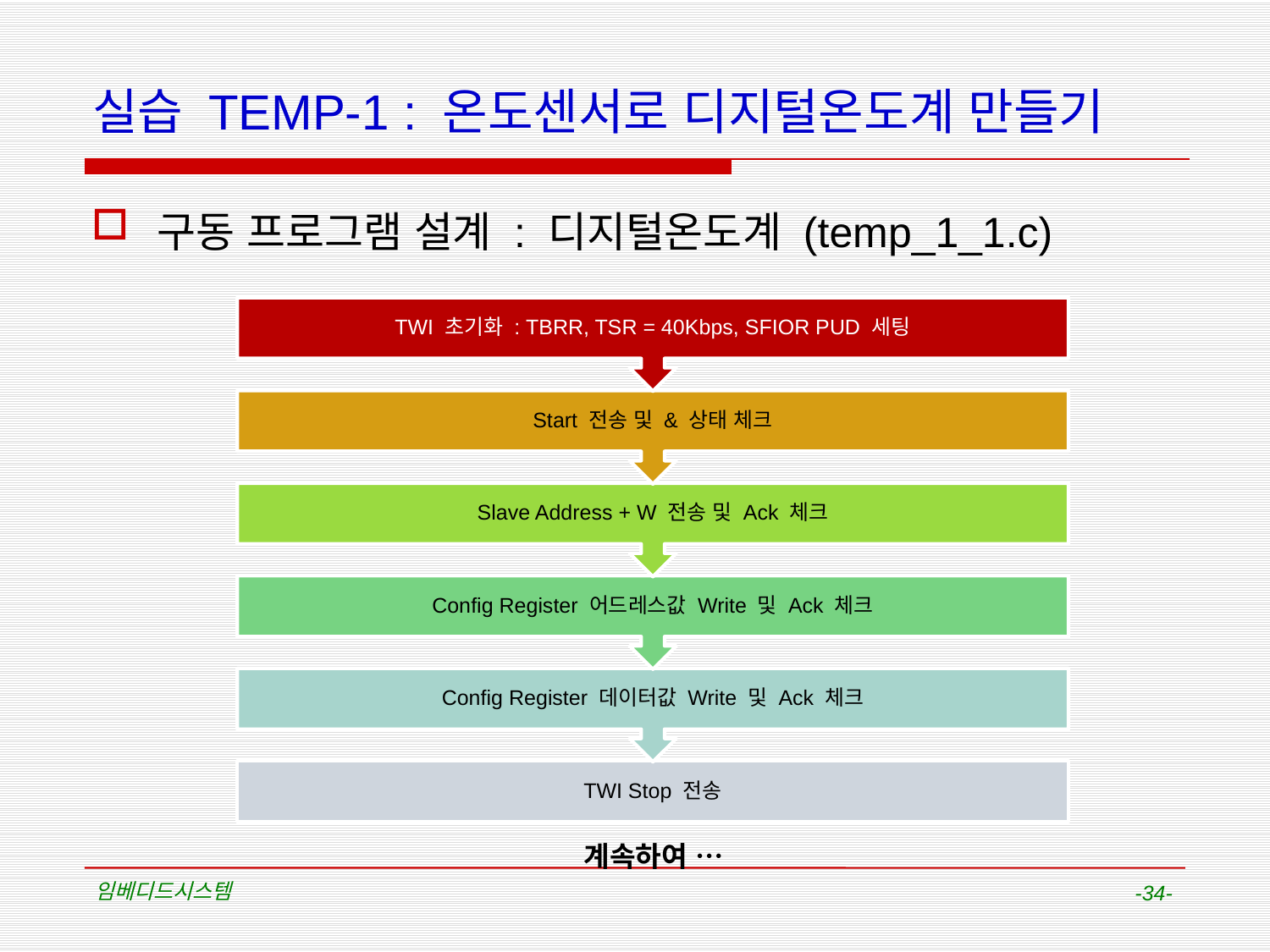

# 실습 TEMP-1 : 온도센서로 디지털온도계 만들기
구동 프로그램 설계 : 디지털온도계 (temp_1_1.c)
TWI Stop 전송
Config Register 데이터값 Write 및 Ack 체크
Config Register 어드레스값 Write 및 Ack 체크
Slave Address + W 전송 및 Ack 체크
Start 전송 및 & 상태 체크
TWI 초기화 : TBRR, TSR = 40Kbps, SFIOR PUD 세팅
계속하여 …
임베디드시스템
-34-